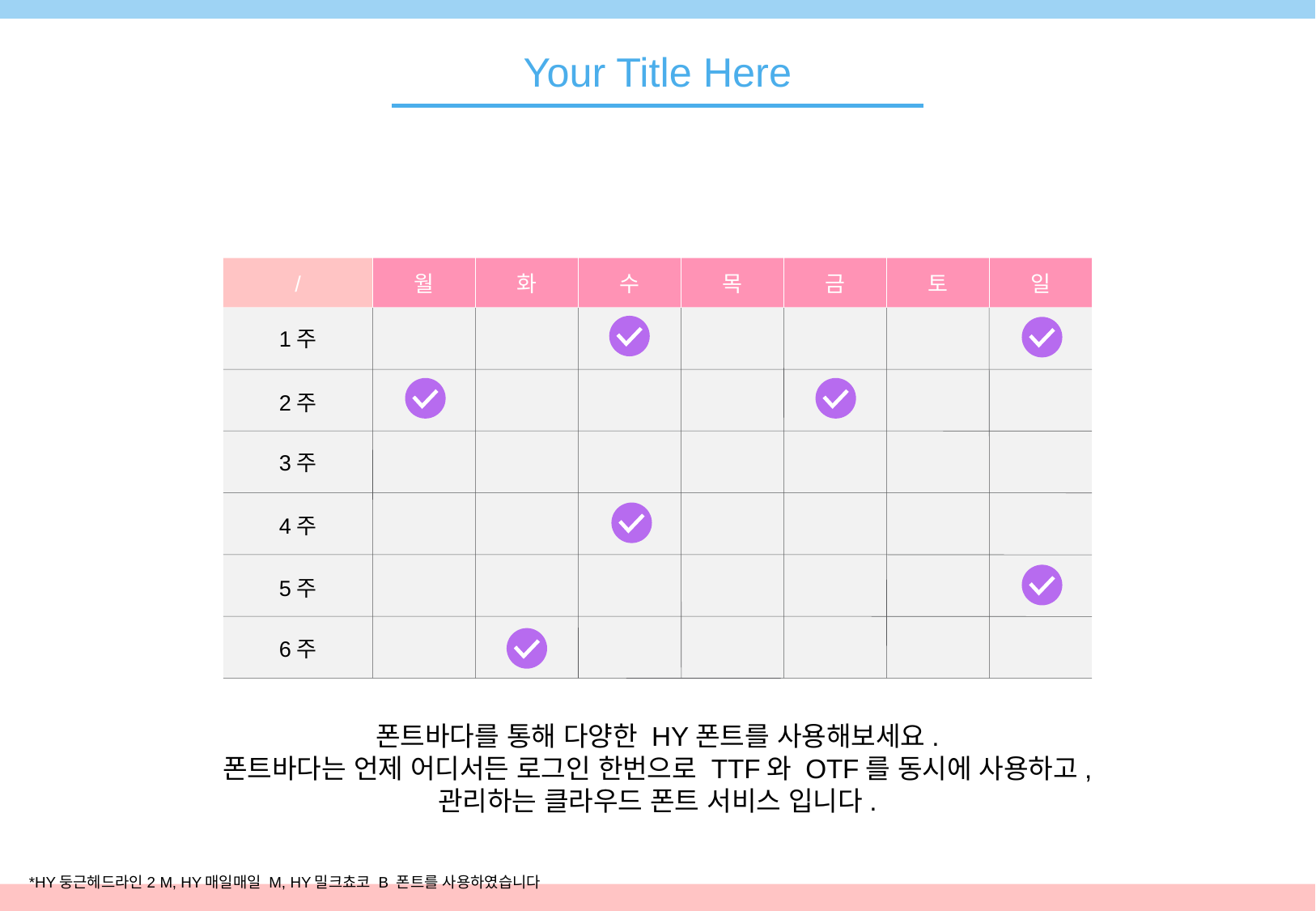

Your Title Here
/
월

화

수

목

금

토

일

1주

2주

3주

4주

5주

6주

폰트바다를 통해 다양한 HY폰트를 사용해보세요.
폰트바다는 언제 어디서든 로그인 한번으로 TTF와 OTF를 동시에 사용하고,
관리하는 클라우드 폰트 서비스 입니다.
*HY둥근헤드라인2 M, HY매일매일 M, HY밀크쵸코 B 폰트를 사용하였습니다